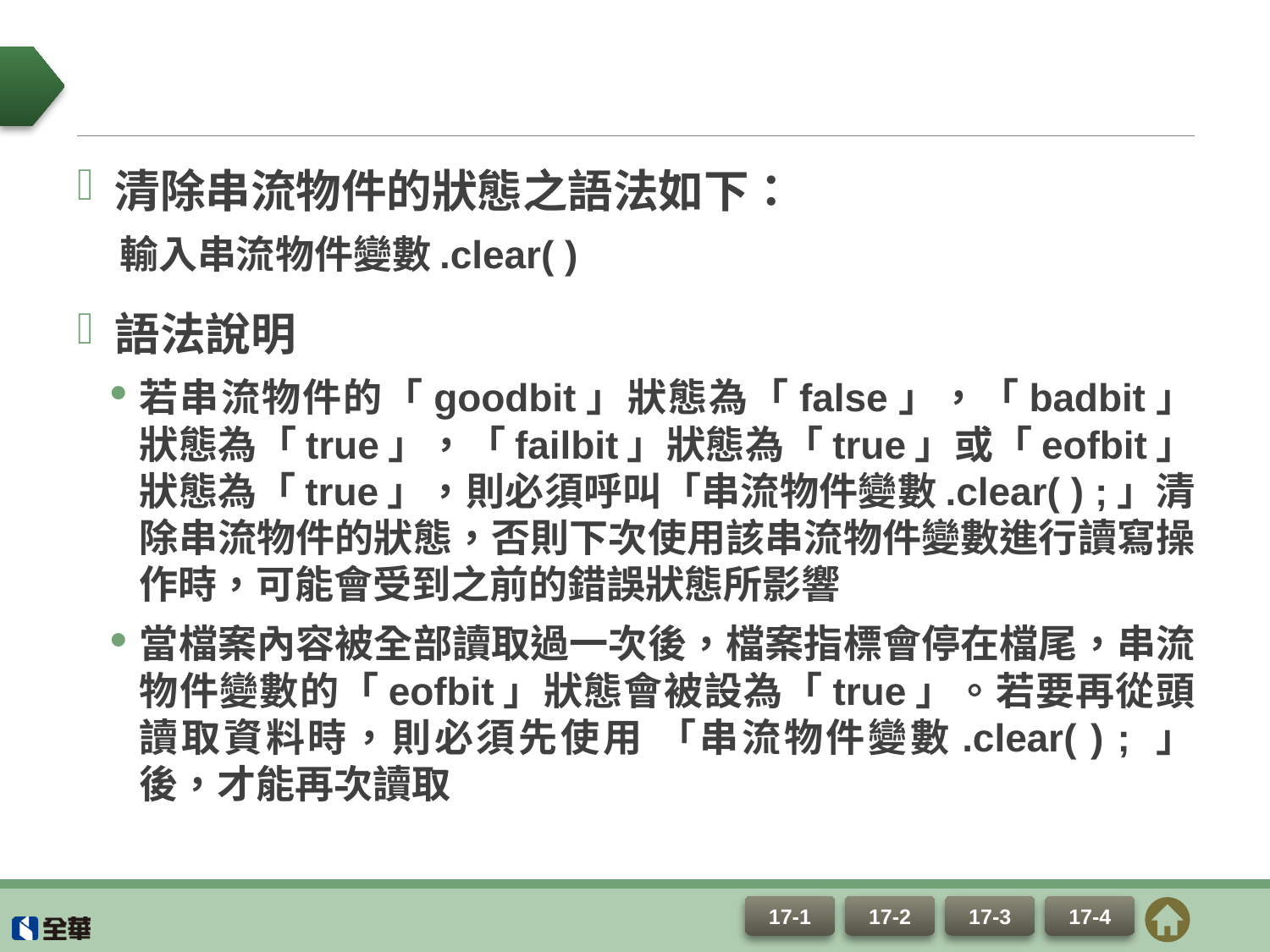

#
清除串流物件的狀態之語法如下：
 輸入串流物件變數.clear( )
語法說明
若串流物件的「goodbit」狀態為「false」，「badbit」狀態為「true」，「failbit」狀態為「true」或「eofbit」狀態為「true」，則必須呼叫「串流物件變數.clear( ) ;」清除串流物件的狀態，否則下次使用該串流物件變數進行讀寫操作時，可能會受到之前的錯誤狀態所影響
當檔案內容被全部讀取過一次後，檔案指標會停在檔尾，串流物件變數的「eofbit」狀態會被設為「true」。若要再從頭讀取資料時，則必須先使用 「串流物件變數.clear( ) ; 」後，才能再次讀取